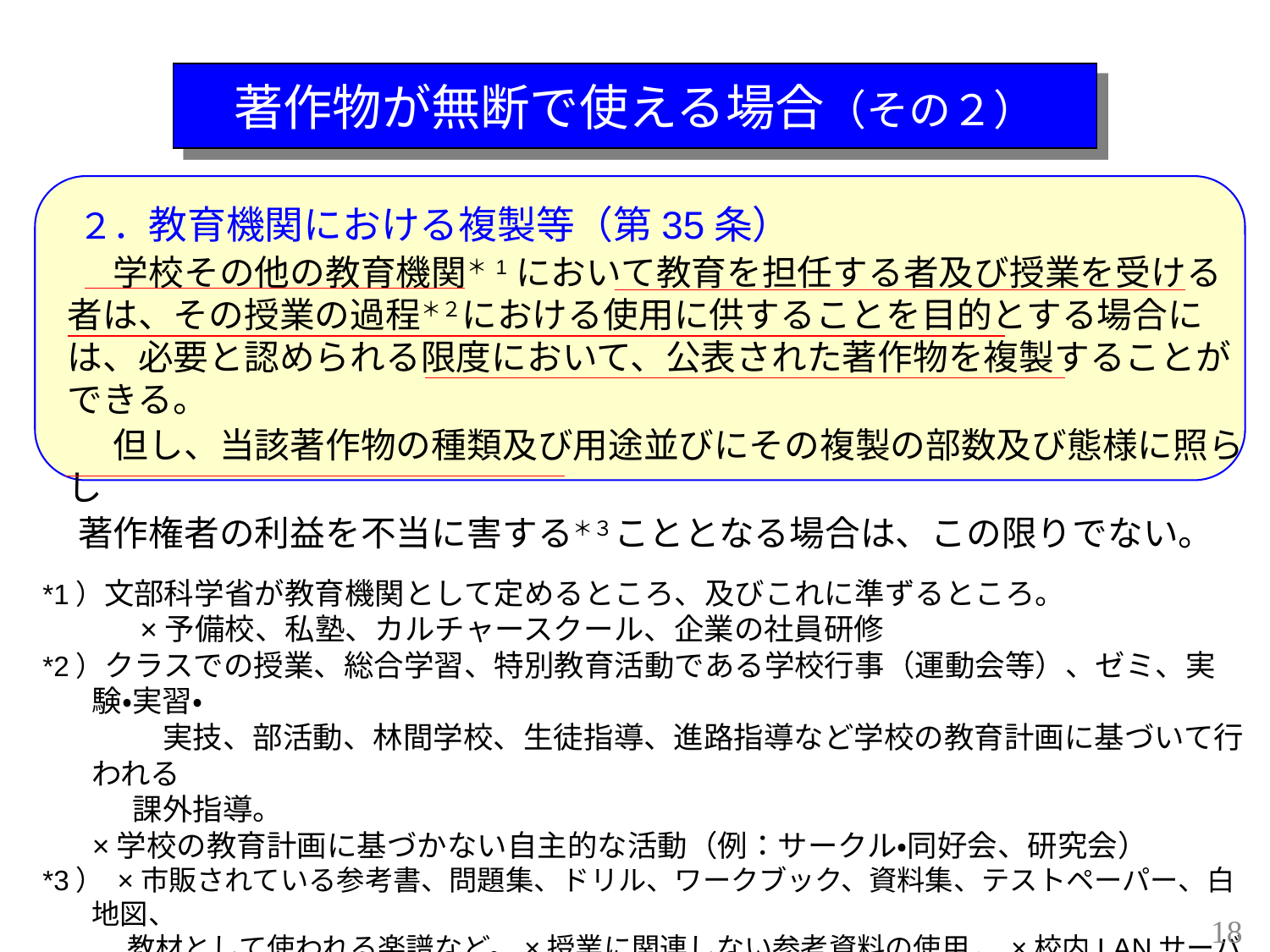

著作物が無断で使える場合（その２）

　２．教育機関における複製等（第35条）
　　学校その他の教育機関＊1において教育を担任する者及び授業を受ける者は、その授業の過程＊２における使用に供することを目的とする場合には、必要と認められる限度において、公表された著作物を複製することができる。
　　但し、当該著作物の種類及び用途並びにその複製の部数及び態様に照らし
　著作権者の利益を不当に害する＊３こととなる場合は、この限りでない。
*1）文部科学省が教育機関として定めるところ、及びこれに準ずるところ。
　　　×予備校、私塾、カルチャースクール、企業の社員研修
*2）クラスでの授業、総合学習、特別教育活動である学校行事（運動会等）、ゼミ、実験・実習・
　　　　実技、部活動、林間学校、生徒指導、進路指導など学校の教育計画に基づいて行われる
　　　課外指導。
×学校の教育計画に基づかない自主的な活動（例：サークル・同好会、研究会）
*3） ×市販されている参考書、問題集、ドリル、ワークブック、資料集、テストペーパー、白地図、
　　　教材として使われる楽譜など。×授業に関連しない参考資料の使用 、×校内LANサーバに蓄積すること、×学級通信・学校便り等への掲載 、×教科研究会における使用、×学校ホームページへの掲載
また，「主会場」での授業が「副会場」に同時中継されている場合に，主会場で用いられている教材を，副会場で授業を受ける者に対し公衆送信することができる。複製が認められる範囲であれば，翻訳，編曲，変形，翻案もできる。
18